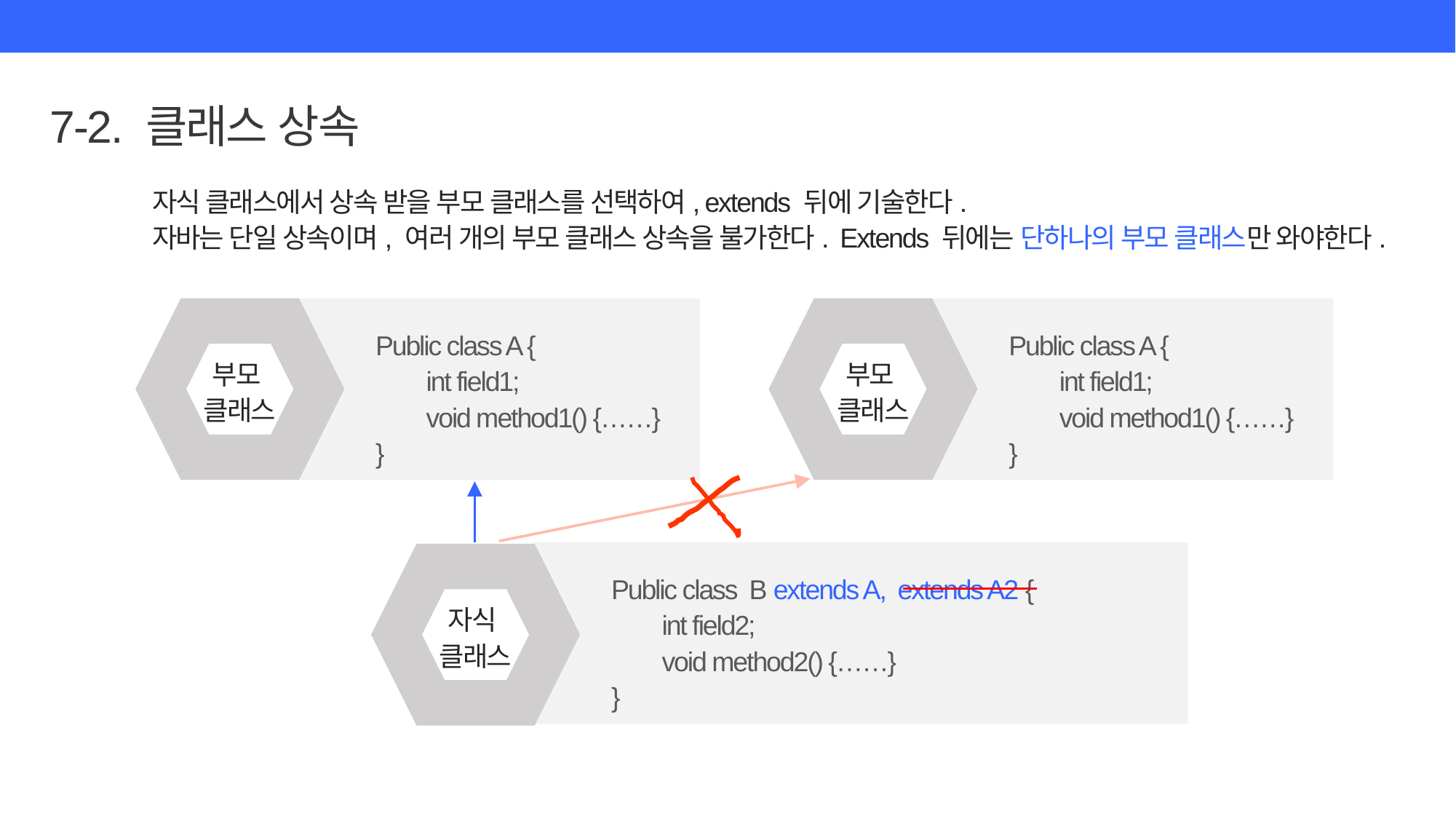

7-2. 클래스 상속
자식 클래스에서 상속 받을 부모 클래스를 선택하여, extends 뒤에 기술한다.
자바는 단일 상속이며, 여러 개의 부모 클래스 상속을 불가한다.  Extends 뒤에는 단하나의 부모 클래스만 와야한다.

Public class A {
        int field1;
        void method1() {……}
}

Public class A {
        int field1;
        void method1() {……}
}

부모
클래스
부모
클래스

Public class  B extends A,  extends A2 {
        int field2;
        void method2() {……}
}

자식
클래스